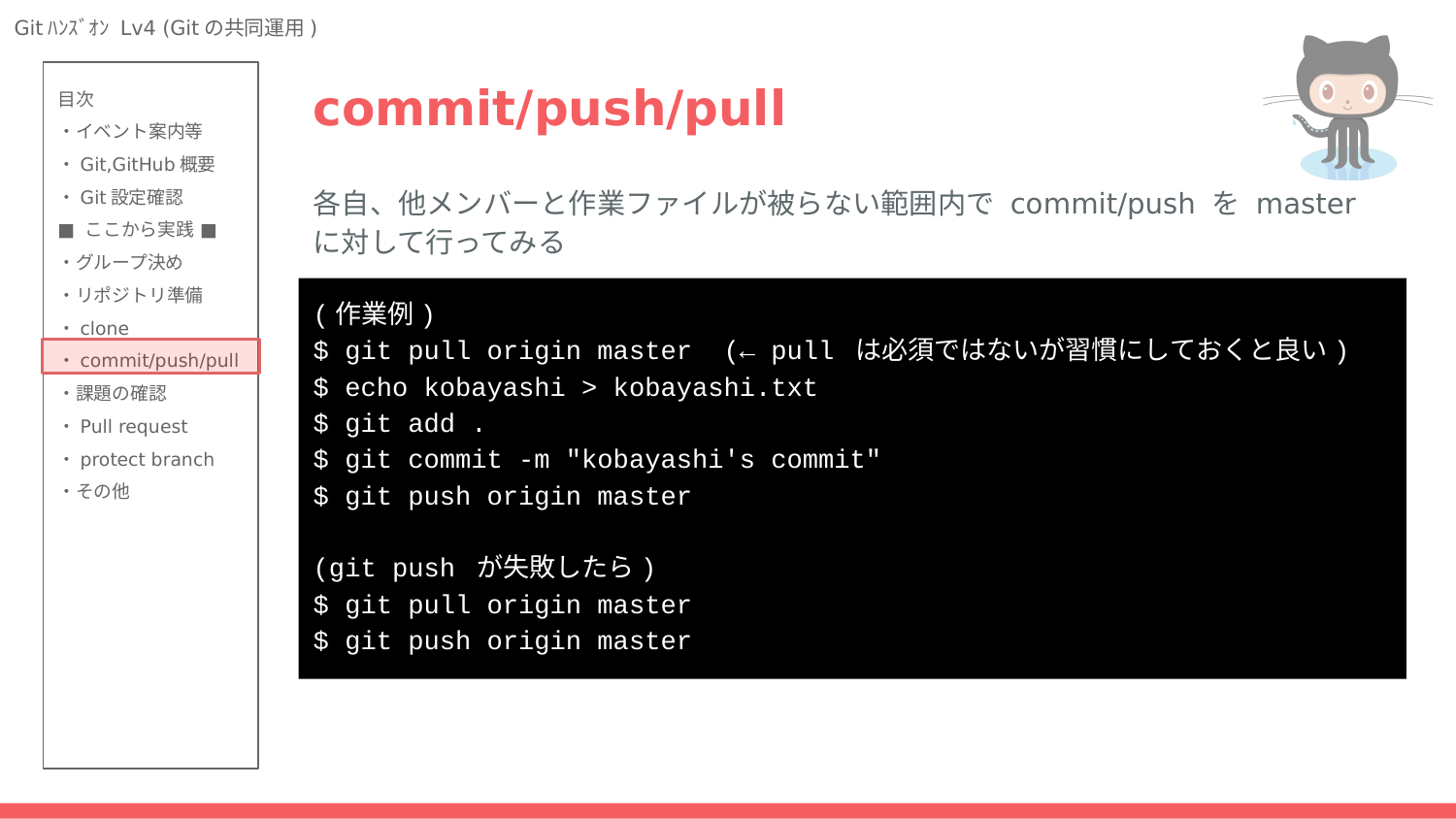

# commit/push/pull
各自、他メンバーと作業ファイルが被らない範囲内で commit/push を master に対して行ってみる
(作業例)
$ git pull origin master  (← pull は必須ではないが習慣にしておくと良い)
$ echo kobayashi > kobayashi.txt
$ git add .
$ git commit -m "kobayashi's commit"
$ git push origin master
(git push が失敗したら)
$ git pull origin master
$ git push origin master